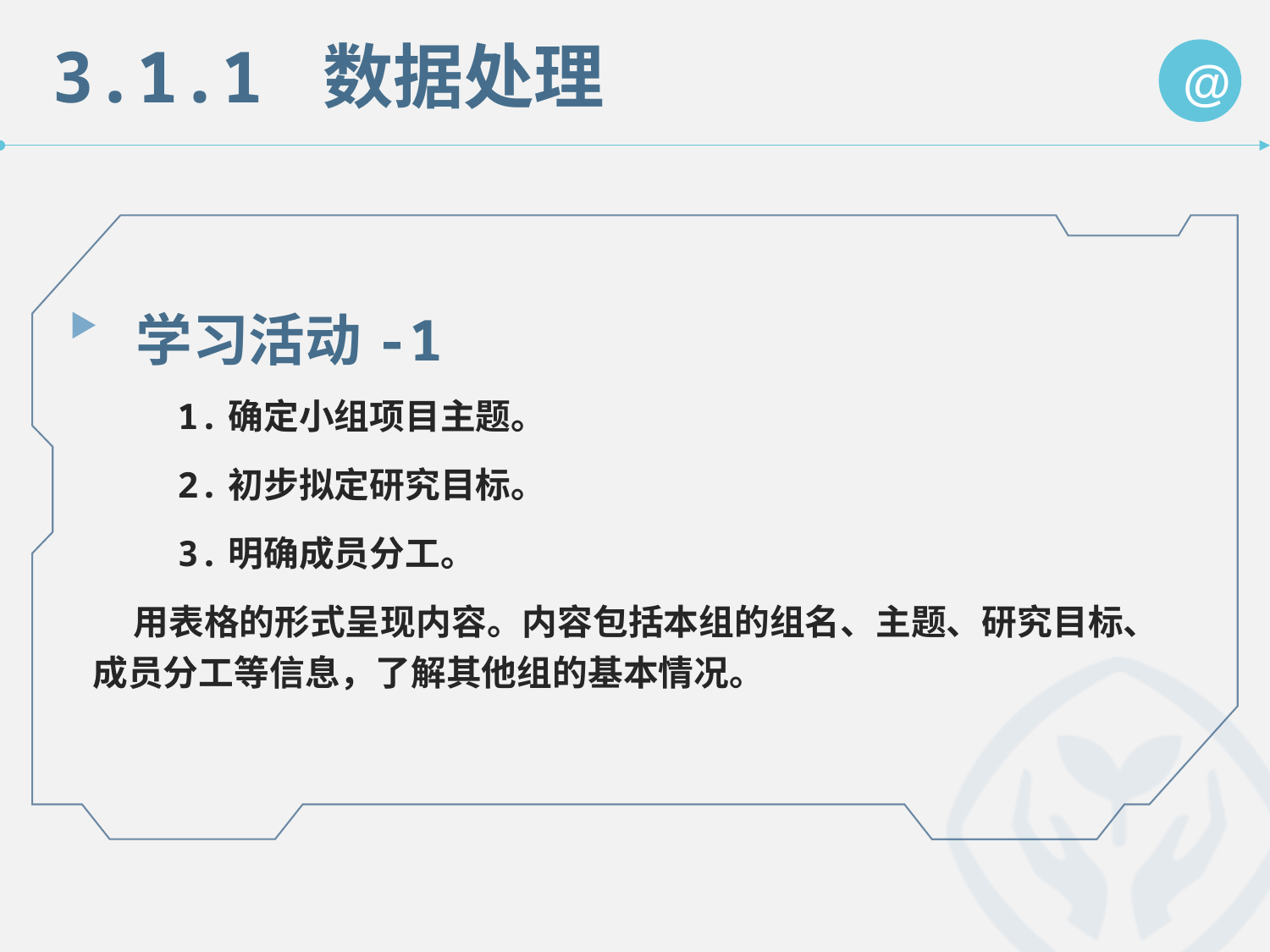

3.1.1 数据处理
@

学习活动-1

    1.确定小组项目主题。
    2.初步拟定研究目标。
    3.明确成员分工。
    用表格的形式呈现内容。内容包括本组的组名、主题、研究目标、成员分工等信息，了解其他组的基本情况。